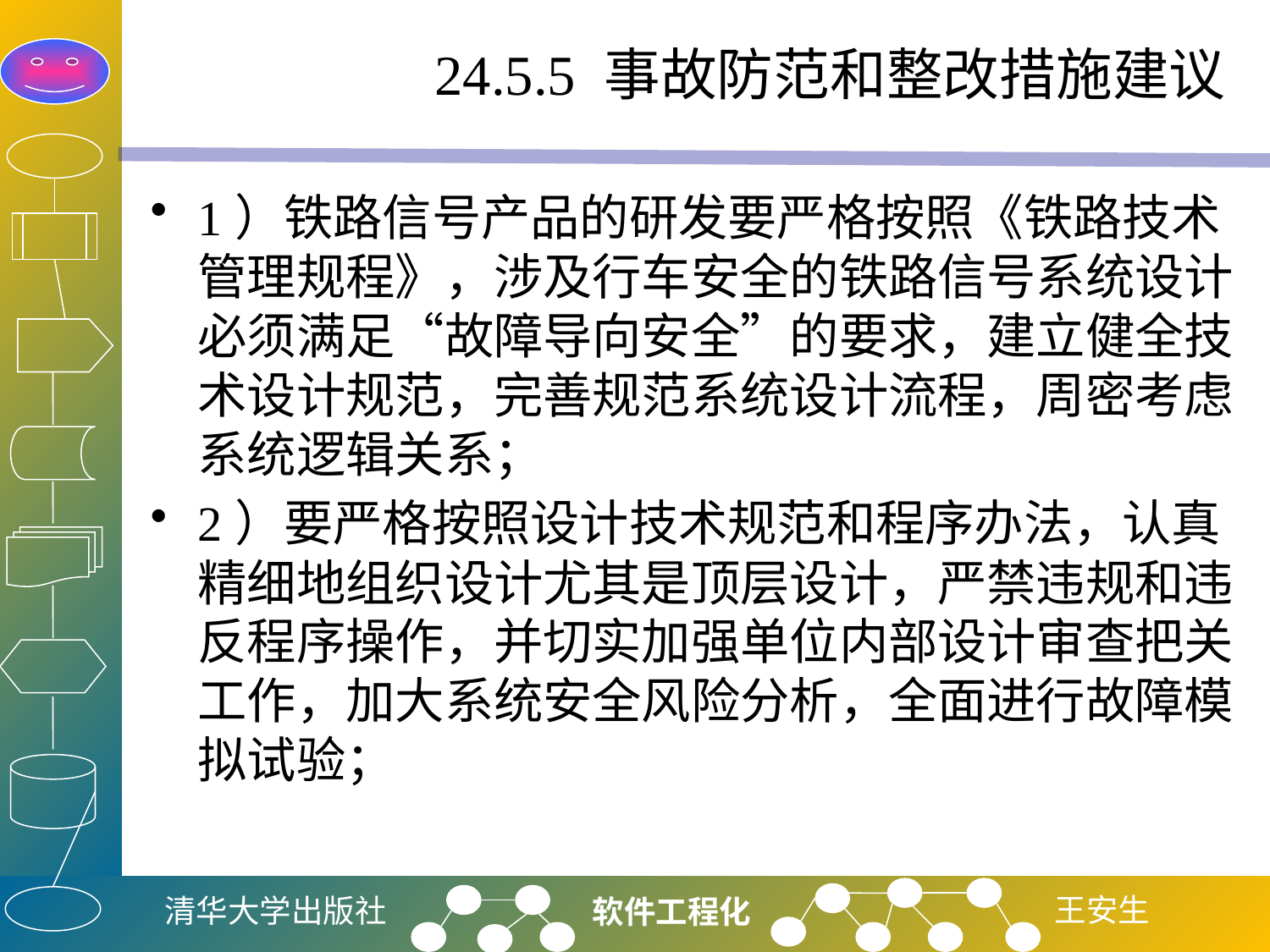

# 24.5.5 事故防范和整改措施建议
1）铁路信号产品的研发要严格按照《铁路技术管理规程》，涉及行车安全的铁路信号系统设计必须满足“故障导向安全”的要求，建立健全技术设计规范，完善规范系统设计流程，周密考虑系统逻辑关系；
2）要严格按照设计技术规范和程序办法，认真精细地组织设计尤其是顶层设计，严禁违规和违反程序操作，并切实加强单位内部设计审查把关工作，加大系统安全风险分析，全面进行故障模拟试验；